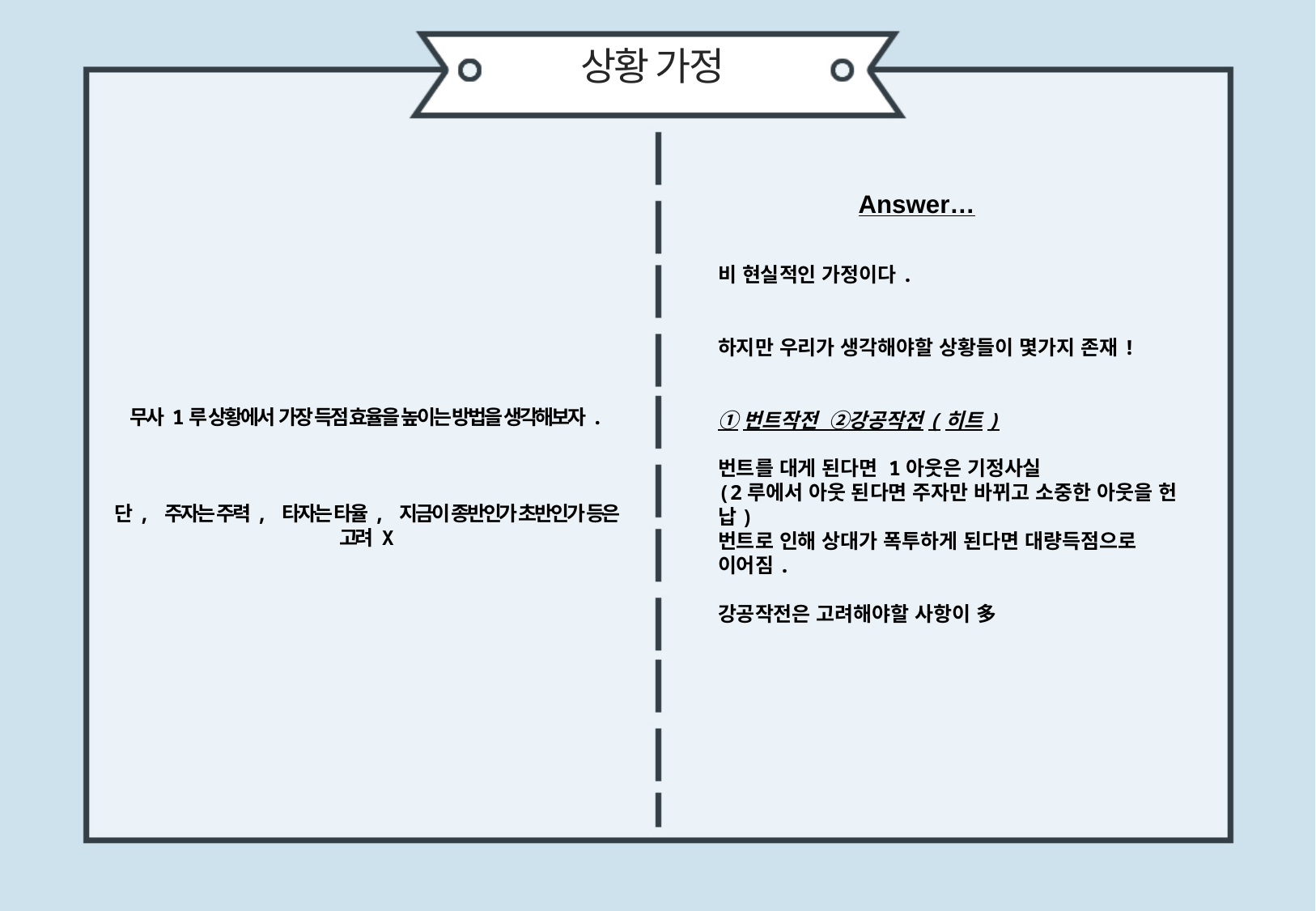

상황 가정
Answer…

비 현실적인 가정이다.

하지만 우리가 생각해야할 상황들이 몇가지 존재!

①번트작전  ②강공작전(히트)

번트를 대게 된다면 1아웃은 기정사실
(2루에서 아웃 된다면 주자만 바뀌고 소중한 아웃을 헌납)
번트로 인해 상대가 폭투하게 된다면 대량득점으로 이어짐.

강공작전은 고려해야할 사항이 多

무사 1루 상황에서  가장 득점 효율을 높이는 방법을 생각해보자.

단, 주자는 주력, 타자는 타율, 지금이 종반인가 초반인가 등은
고려 X